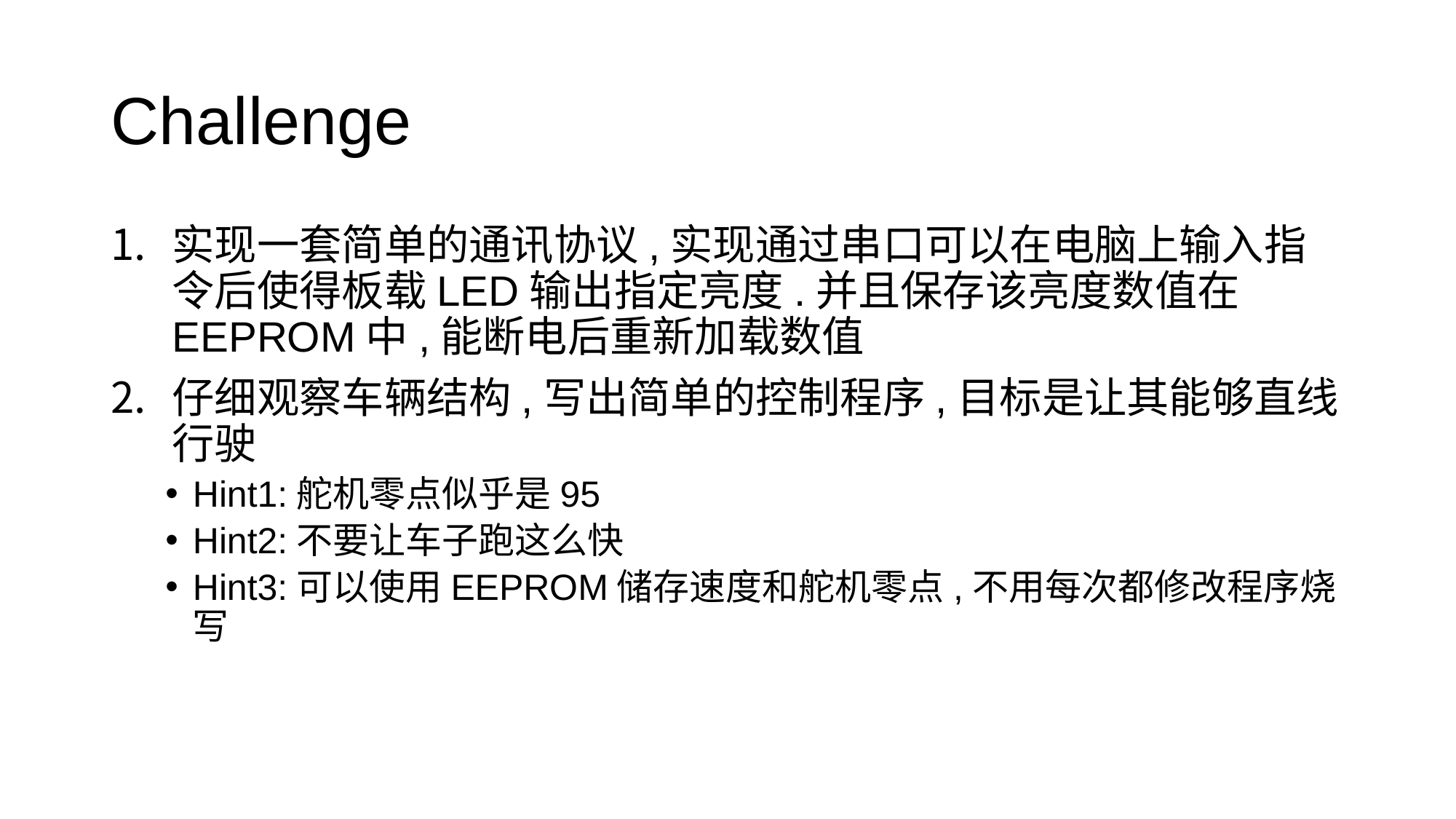

# Challenge
实现一套简单的通讯协议,实现通过串口可以在电脑上输入指令后使得板载LED输出指定亮度.并且保存该亮度数值在EEPROM中,能断电后重新加载数值
仔细观察车辆结构,写出简单的控制程序,目标是让其能够直线行驶
Hint1:舵机零点似乎是95
Hint2:不要让车子跑这么快
Hint3:可以使用EEPROM储存速度和舵机零点,不用每次都修改程序烧写